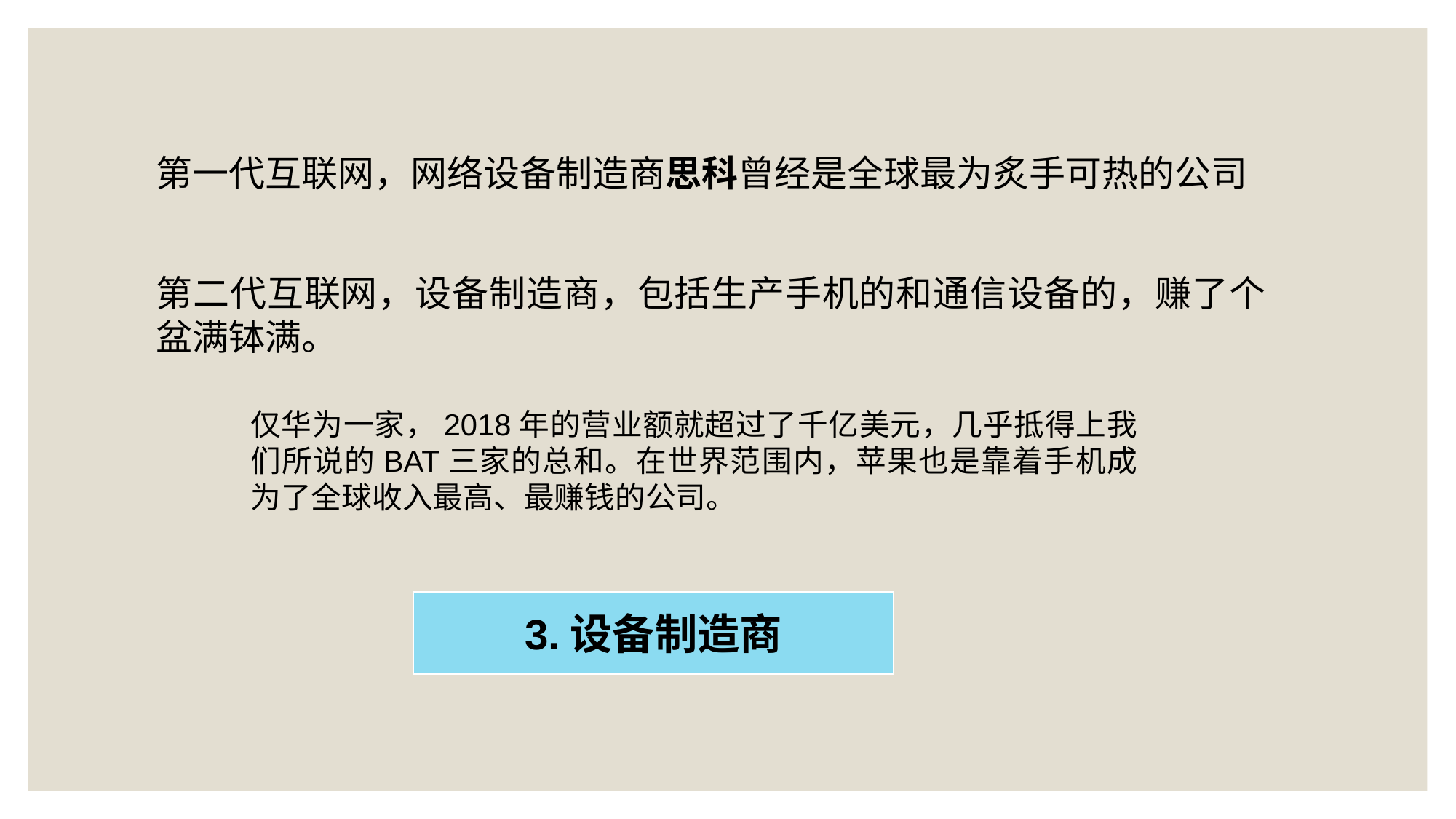

第一代互联网，网络设备制造商思科曾经是全球最为炙手可热的公司
第二代互联网，设备制造商，包括生产手机的和通信设备的，赚了个盆满钵满。
仅华为一家，2018年的营业额就超过了千亿美元，几乎抵得上我们所说的BAT三家的总和。在世界范围内，苹果也是靠着手机成为了全球收入最高、最赚钱的公司。
3.设备制造商